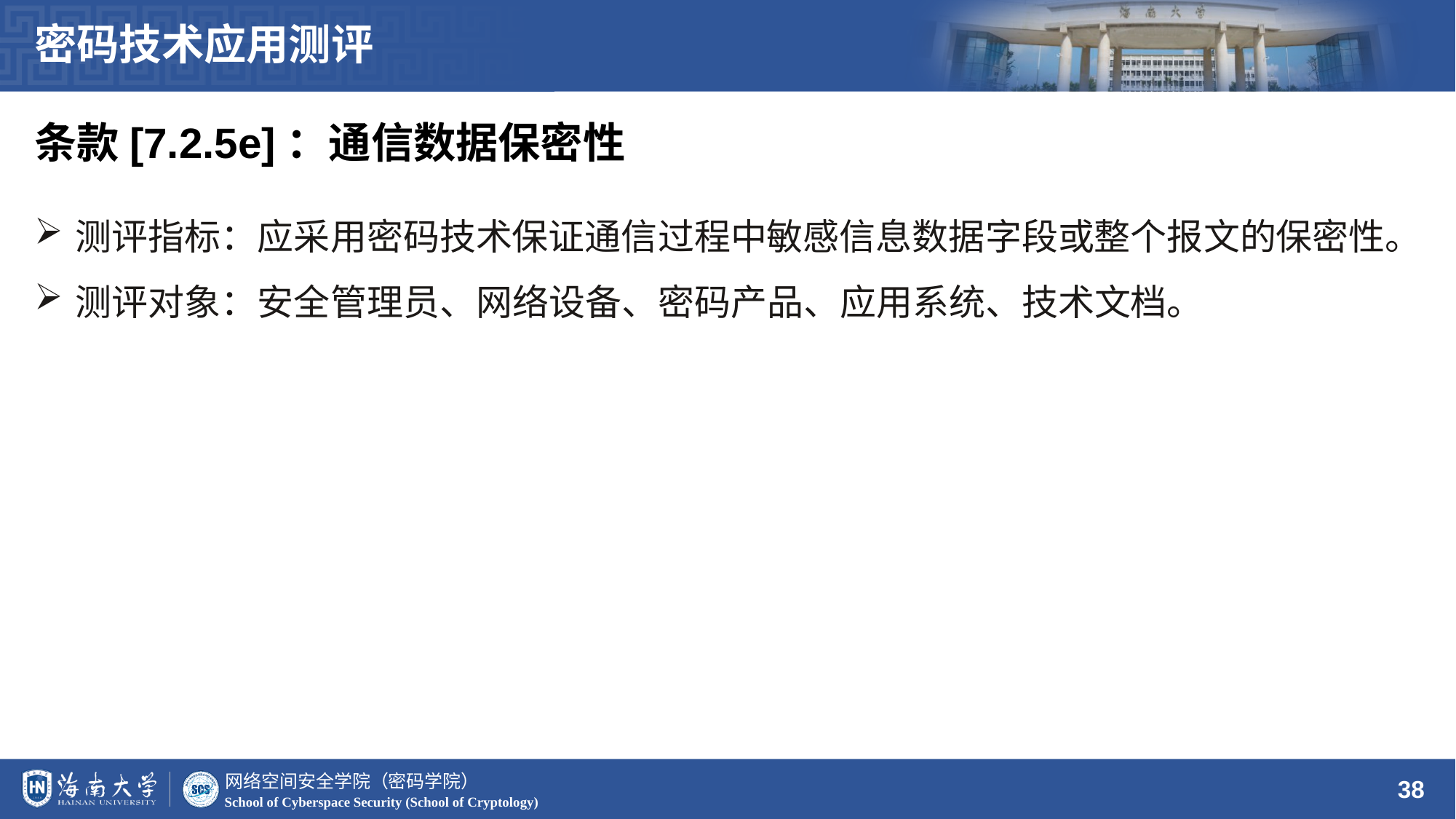

密码技术应用测评
条款[7.2.5e]：通信数据保密性
测评指标：应采用密码技术保证通信过程中敏感信息数据字段或整个报文的保密性。
测评对象：安全管理员、网络设备、密码产品、应用系统、技术文档。
38